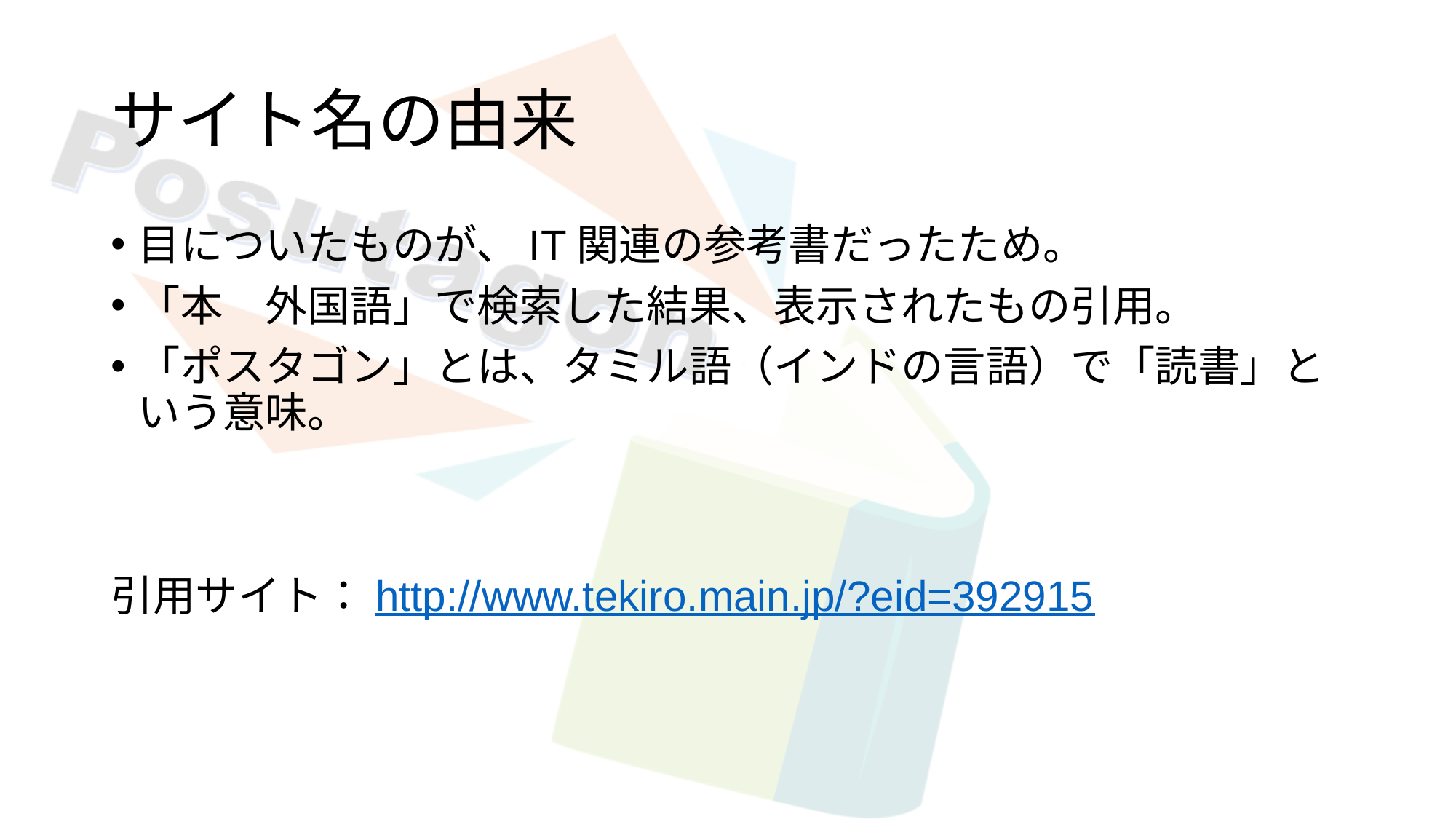

# サイト名の由来
目についたものが、IT関連の参考書だったため。
「本　外国語」で検索した結果、表示されたもの引用。
「ポスタゴン」とは、タミル語（インドの言語）で「読書」という意味。

引用サイト：http://www.tekiro.main.jp/?eid=392915